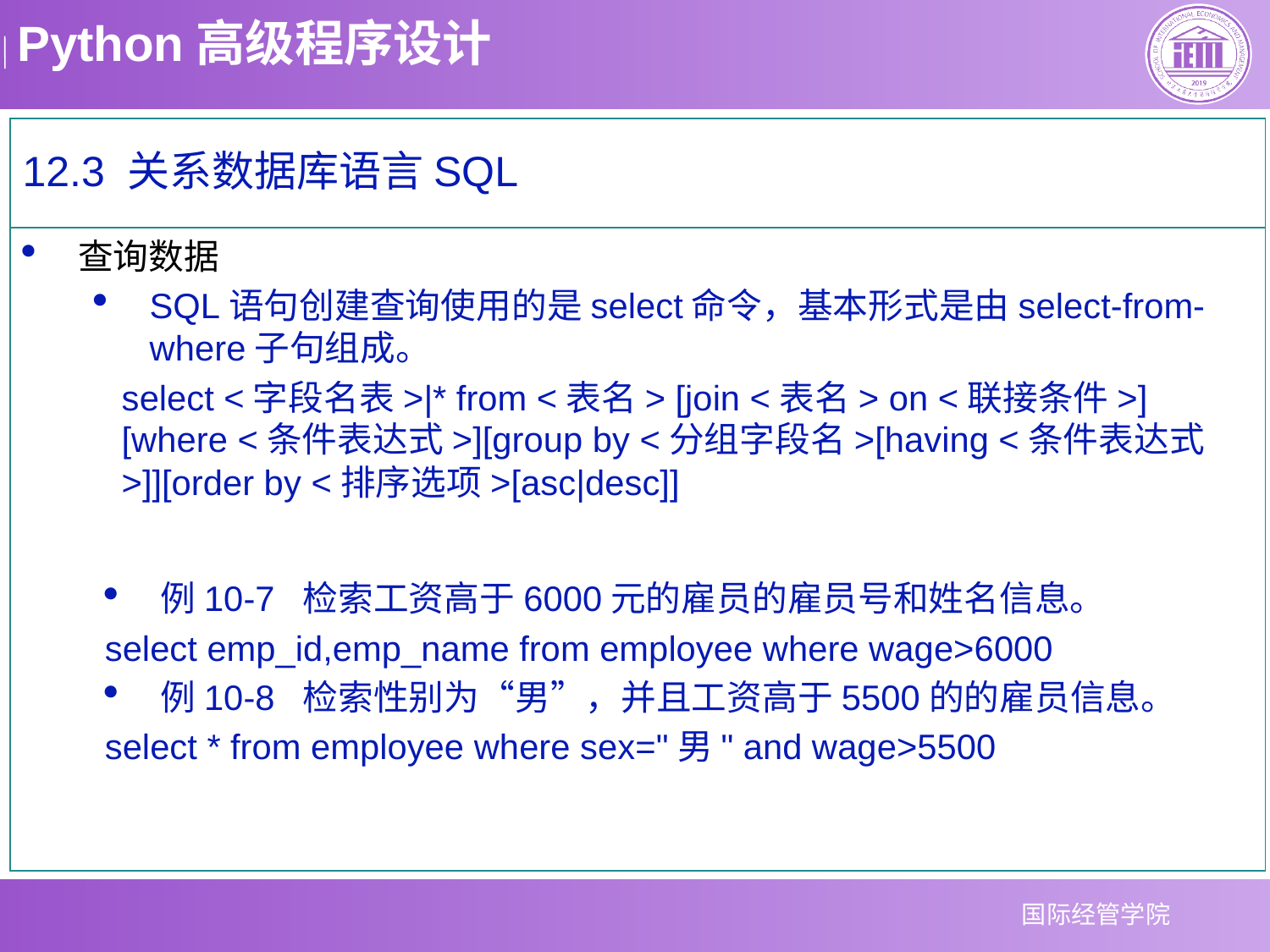

12.3 关系数据库语言SQL
查询数据
SQL语句创建查询使用的是select命令，基本形式是由select-from-where子句组成。
select <字段名表>|* from <表名> [join <表名> on <联接条件>][where <条件表达式>][group by <分组字段名>[having <条件表达式>]][order by <排序选项>[asc|desc]]

例10-7  检索工资高于6000元的雇员的雇员号和姓名信息。
select emp_id,emp_name from employee where wage>6000
例10-8  检索性别为“男”，并且工资高于5500的的雇员信息。
select * from employee where sex="男" and wage>5500